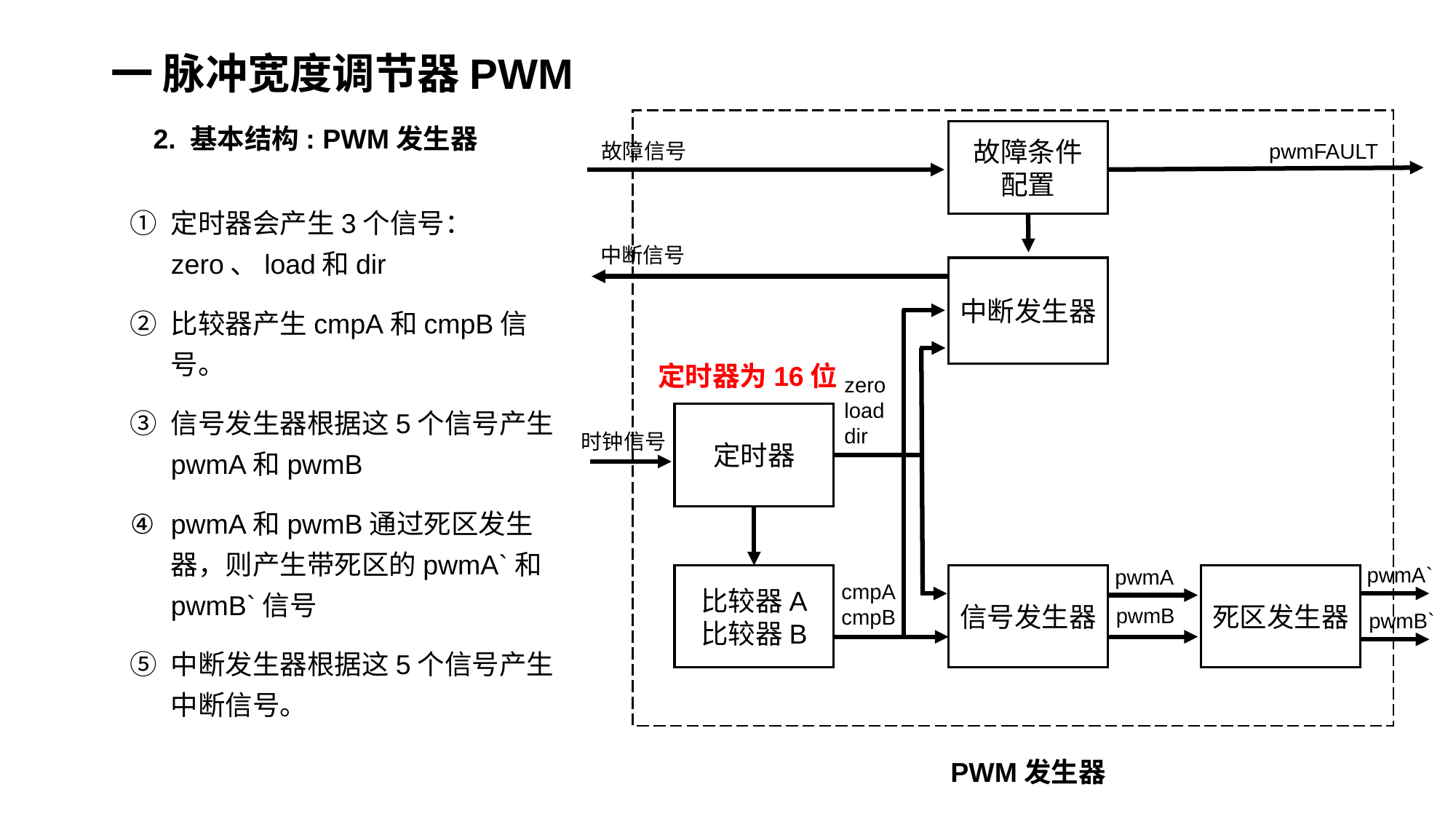

# 一 脉冲宽度调节器PWM

故障条件
配置
pwmFAULT
故障信号
中断信号
中断发生器
zero
load
dir
定时器
时钟信号
pwmA`
pwmA
比较器A
比较器B
信号发生器
死区发生器
cmpA
cmpB
pwmB
pwmB`
2. 基本结构: PWM发生器
定时器会产生3个信号：zero、load和dir
比较器产生cmpA和cmpB信号。
信号发生器根据这5个信号产生pwmA和pwmB
pwmA和pwmB通过死区发生器，则产生带死区的pwmA`和pwmB`信号
中断发生器根据这5个信号产生中断信号。
定时器为16位
PWM发生器